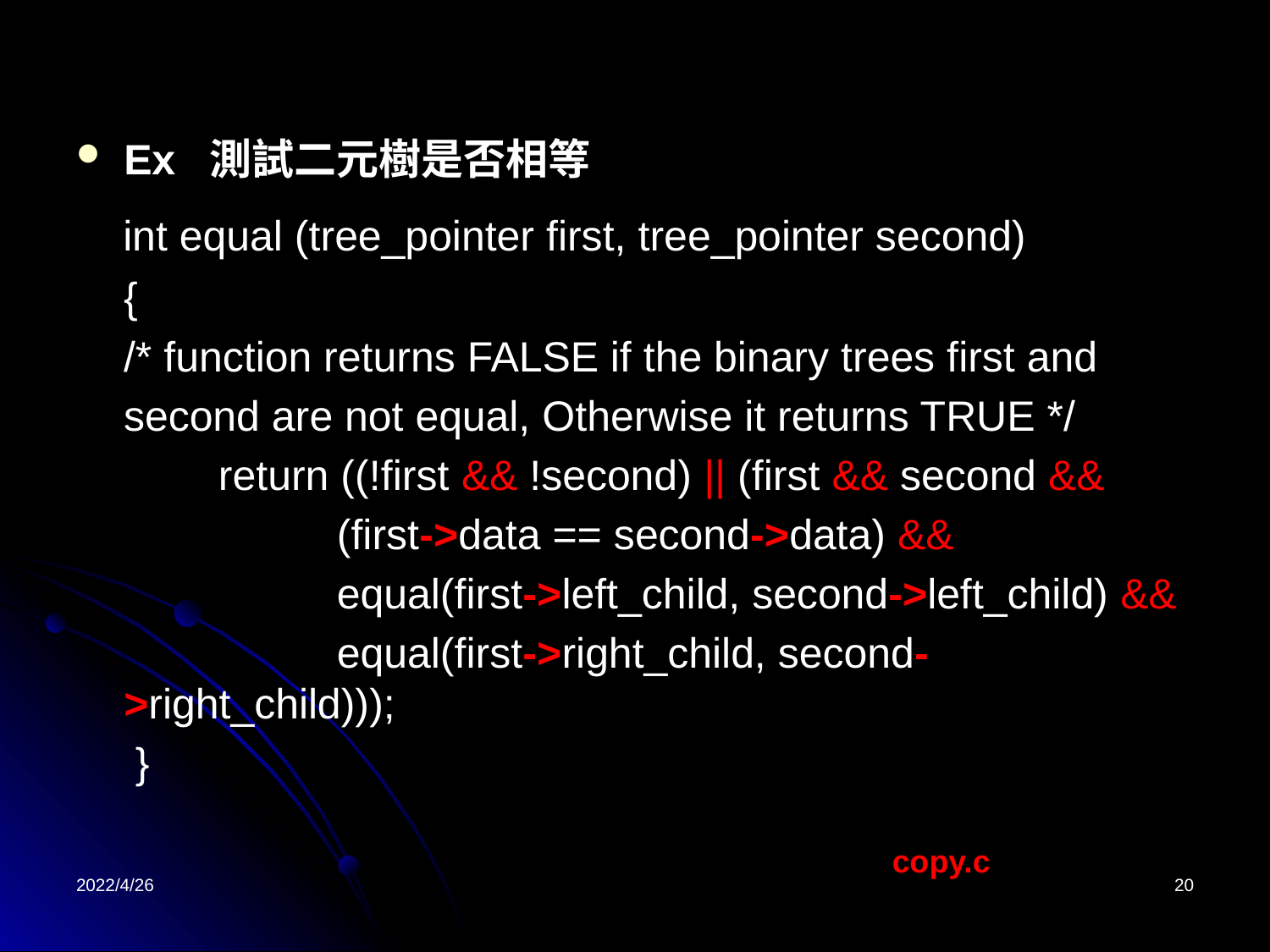

Ex  測試二元樹是否相等
   int equal (tree_pointer first, tree_pointer second)
    {
    /* function returns FALSE if the binary trees first and
    second are not equal, Otherwise it returns TRUE */
            return ((!first && !second) || (first && second &&
                      (first->data == second->data) &&
                      equal(first->left_child, second->left_child) &&
                      equal(first->right_child, second->right_child)));
     }
copy.c
2022/4/26
20